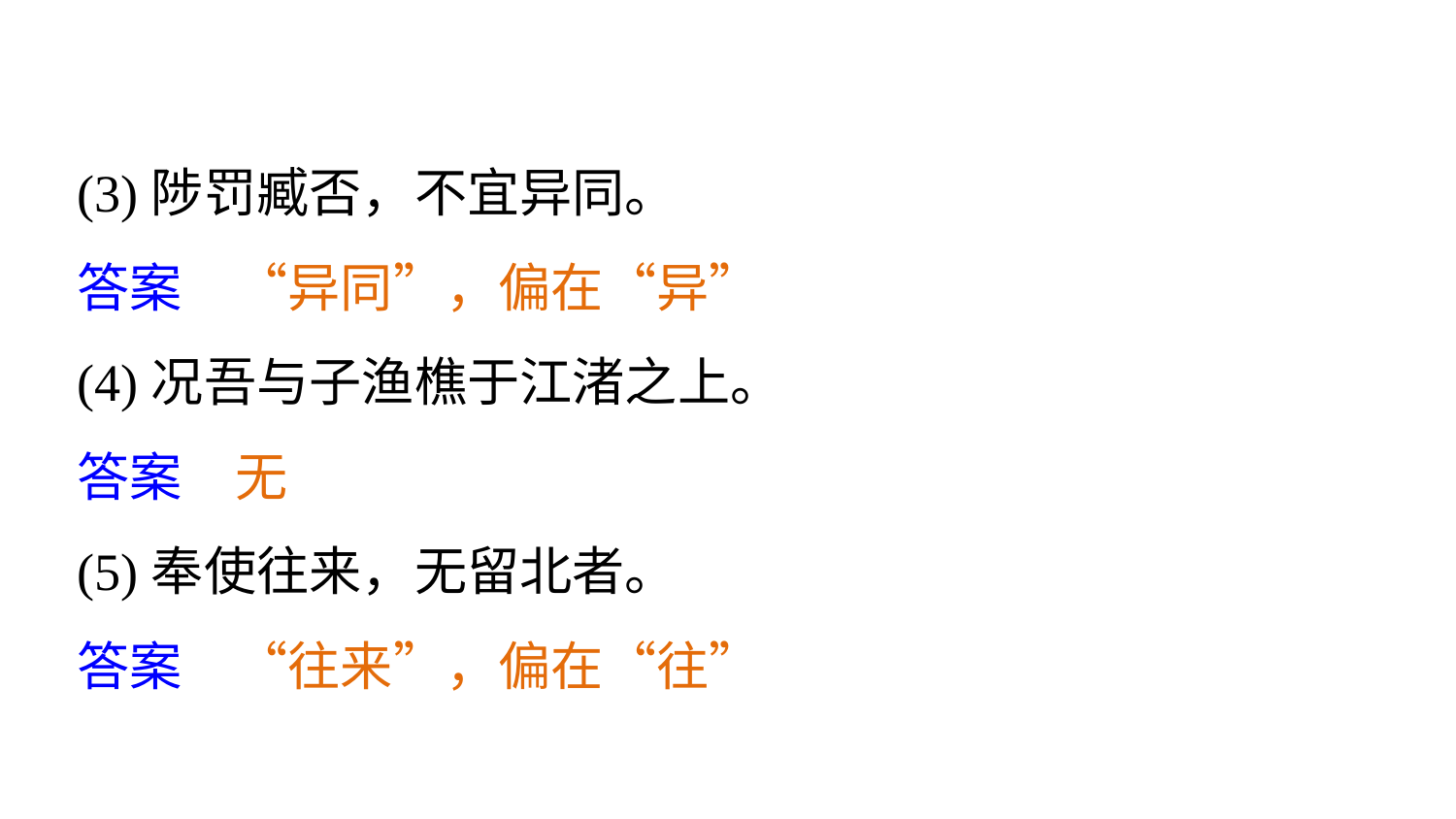

(3)陟罚臧否，不宜异同。
答案　“异同”，偏在“异”
(4)况吾与子渔樵于江渚之上。
答案　无
(5)奉使往来，无留北者。
答案　“往来”，偏在“往”